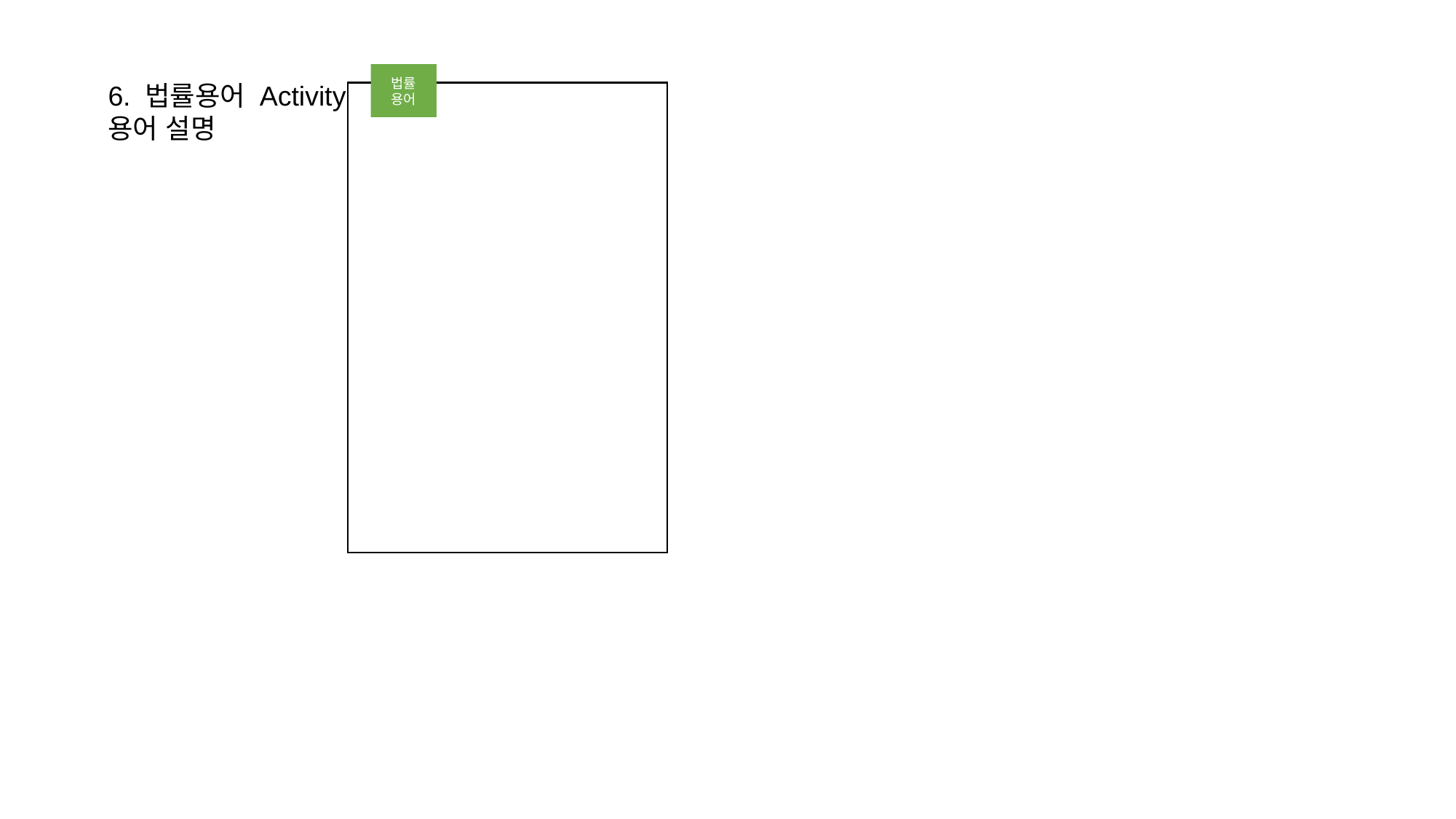

법률 용어
6. 법률용어 Activity
용어 설명